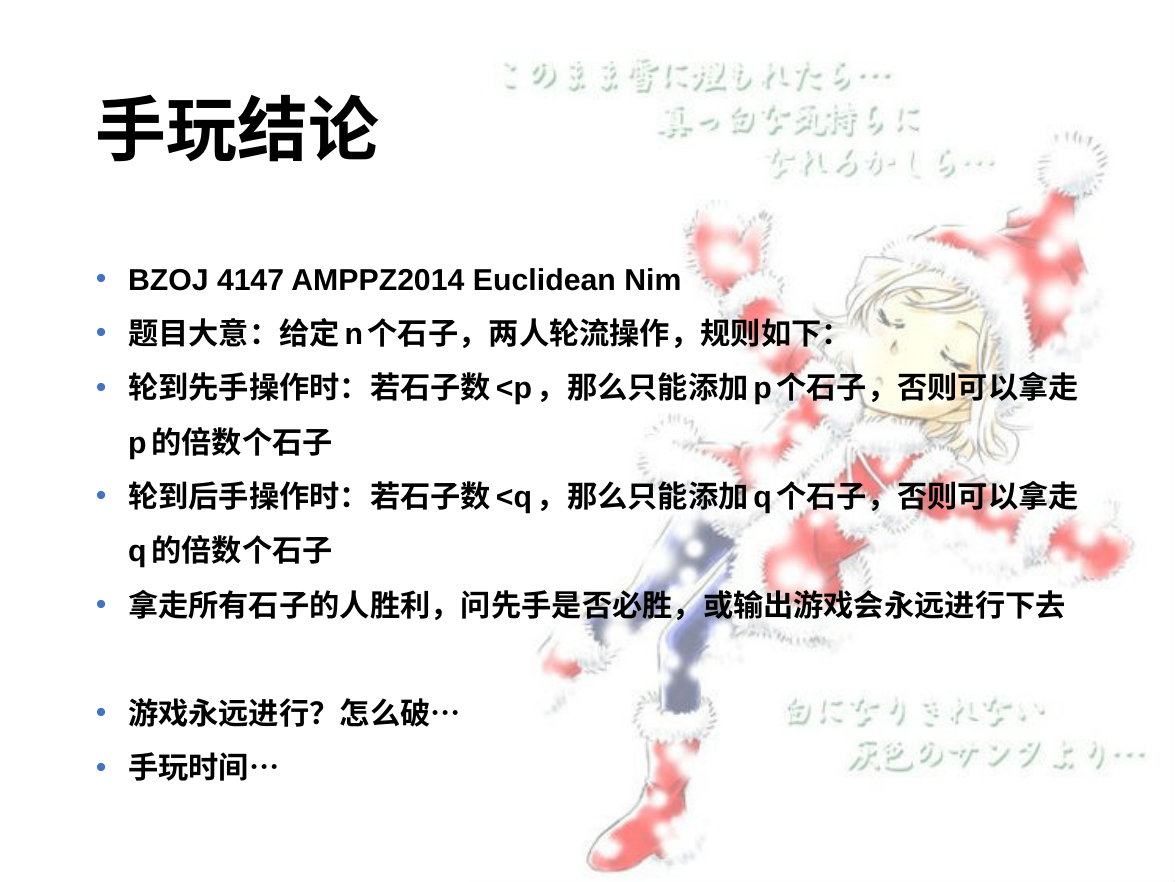

# 手玩结论
BZOJ 4147 AMPPZ2014 Euclidean Nim
题目大意：给定n个石子，两人轮流操作，规则如下：
轮到先手操作时：若石子数<p，那么只能添加p个石子，否则可以拿走p的倍数个石子
轮到后手操作时：若石子数<q，那么只能添加q个石子，否则可以拿走q的倍数个石子
拿走所有石子的人胜利，问先手是否必胜，或输出游戏会永远进行下去

游戏永远进行？怎么破…
手玩时间…